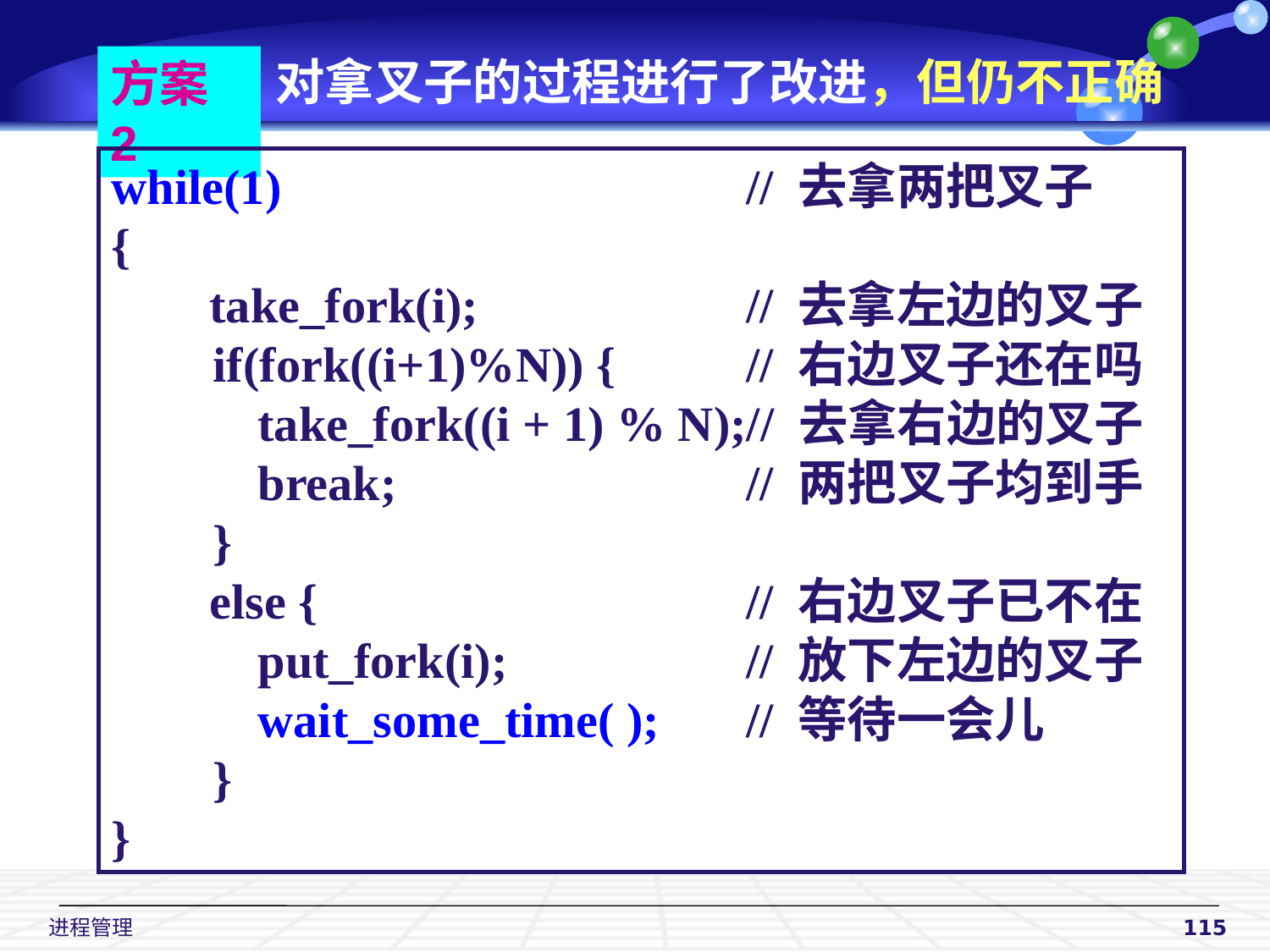

对拿叉子的过程进行了改进，但仍不正确
方案2
while(1)				// 去拿两把叉子
{
        take_fork(i);			// 去拿左边的叉子
        if(fork((i+1)%N)) {		// 右边叉子还在吗
            take_fork((i + 1) % N);// 去拿右边的叉子
            break;			// 两把叉子均到手
        }
        else {				// 右边叉子已不在
            put_fork(i);		// 放下左边的叉子
            wait_some_time( );	// 等待一会儿
        }
}
   进程管理
115